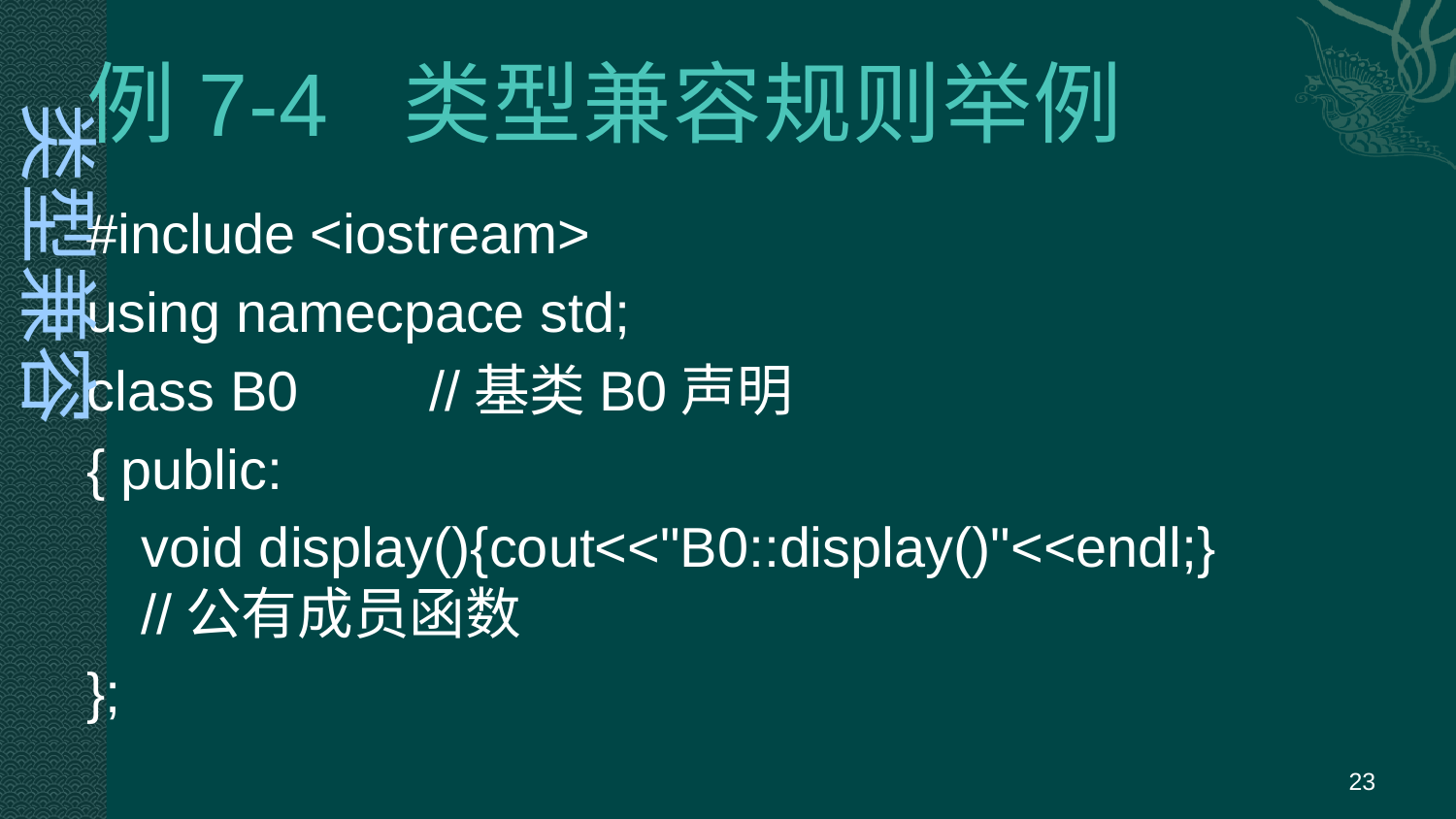

# 例7-4  类型兼容规则举例
类型兼容
#include <iostream>
using namecpace std;
class B0	//基类B0声明
{ public:
	void display(){cout<<"B0::display()"<<endl;}	//公有成员函数
};
23